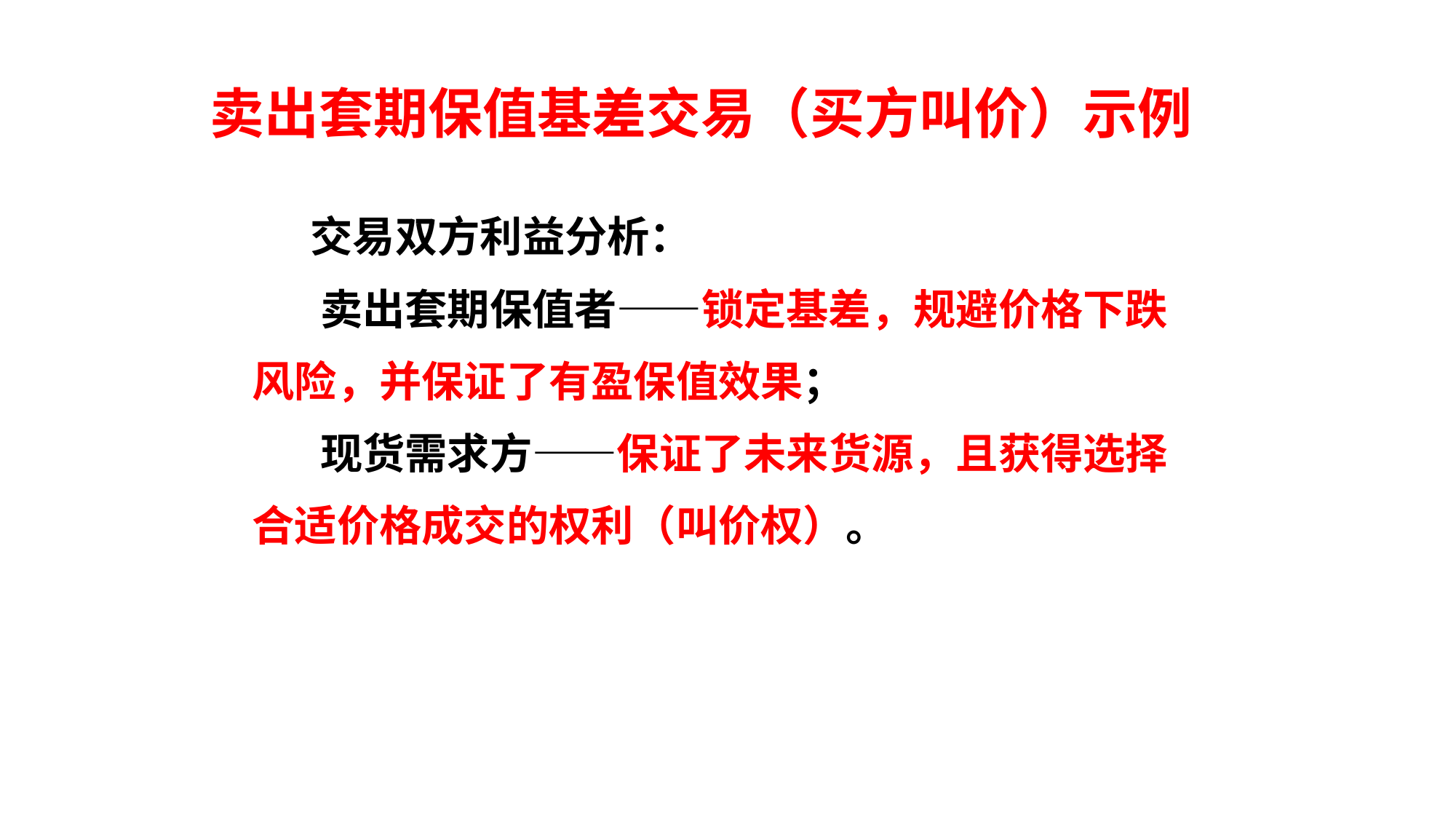

# 卖出套期保值基差交易（买方叫价）示例
     交易双方利益分析：
      卖出套期保值者——锁定基差，规避价格下跌
风险，并保证了有盈保值效果；
      现货需求方——保证了未来货源，且获得选择
合适价格成交的权利（叫价权）。